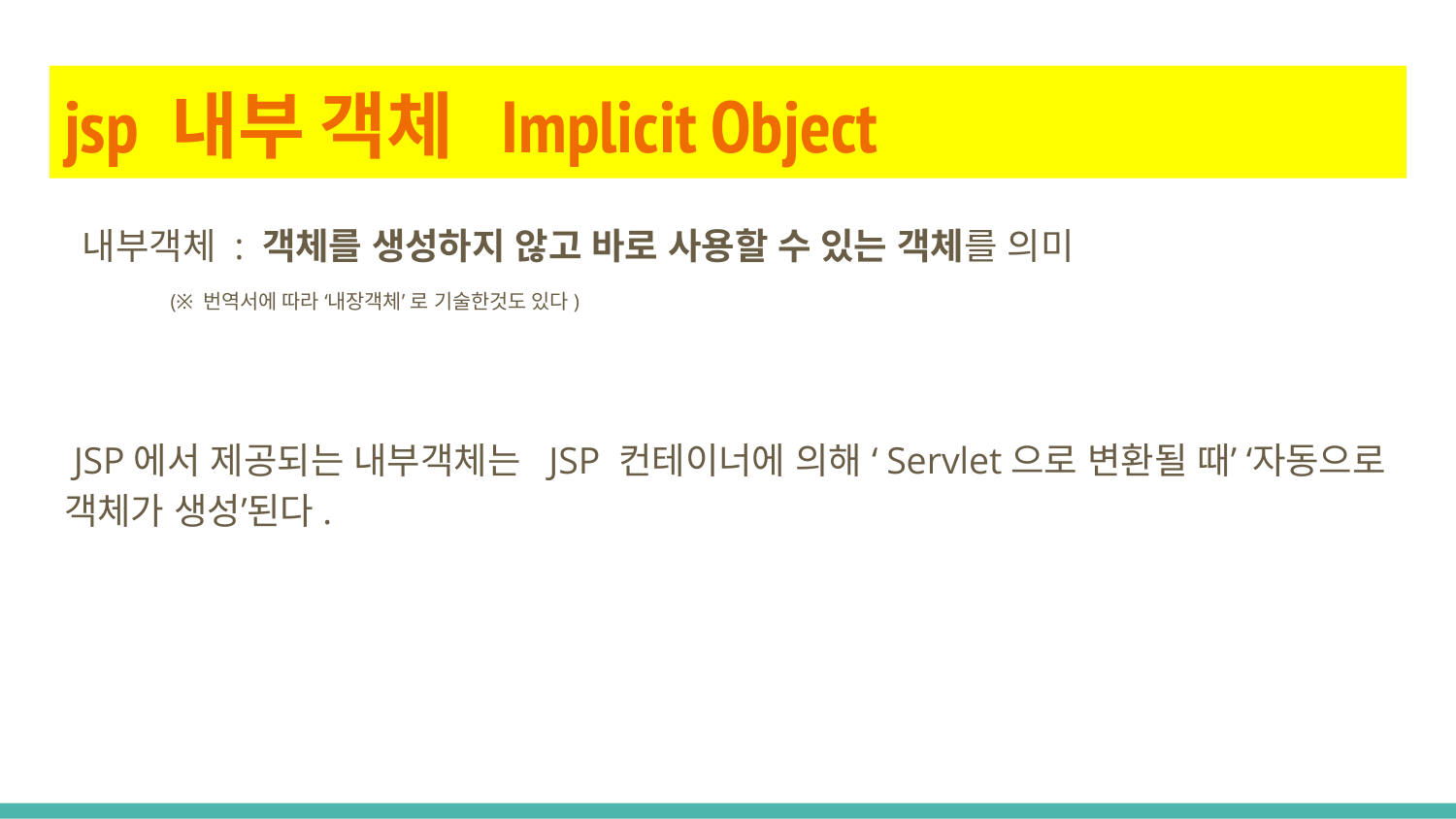

# jsp 내부 객체  Implicit Object
 내부객체 : 객체를 생성하지 않고 바로 사용할 수 있는 객체를 의미
                   (※ 번역서에 따라 ‘내장객체’ 로 기술한것도 있다)

 JSP에서 제공되는 내부객체는  JSP 컨테이너에 의해 ‘Servlet으로 변환될 때’ ‘자동으로 객체가 생성’된다.